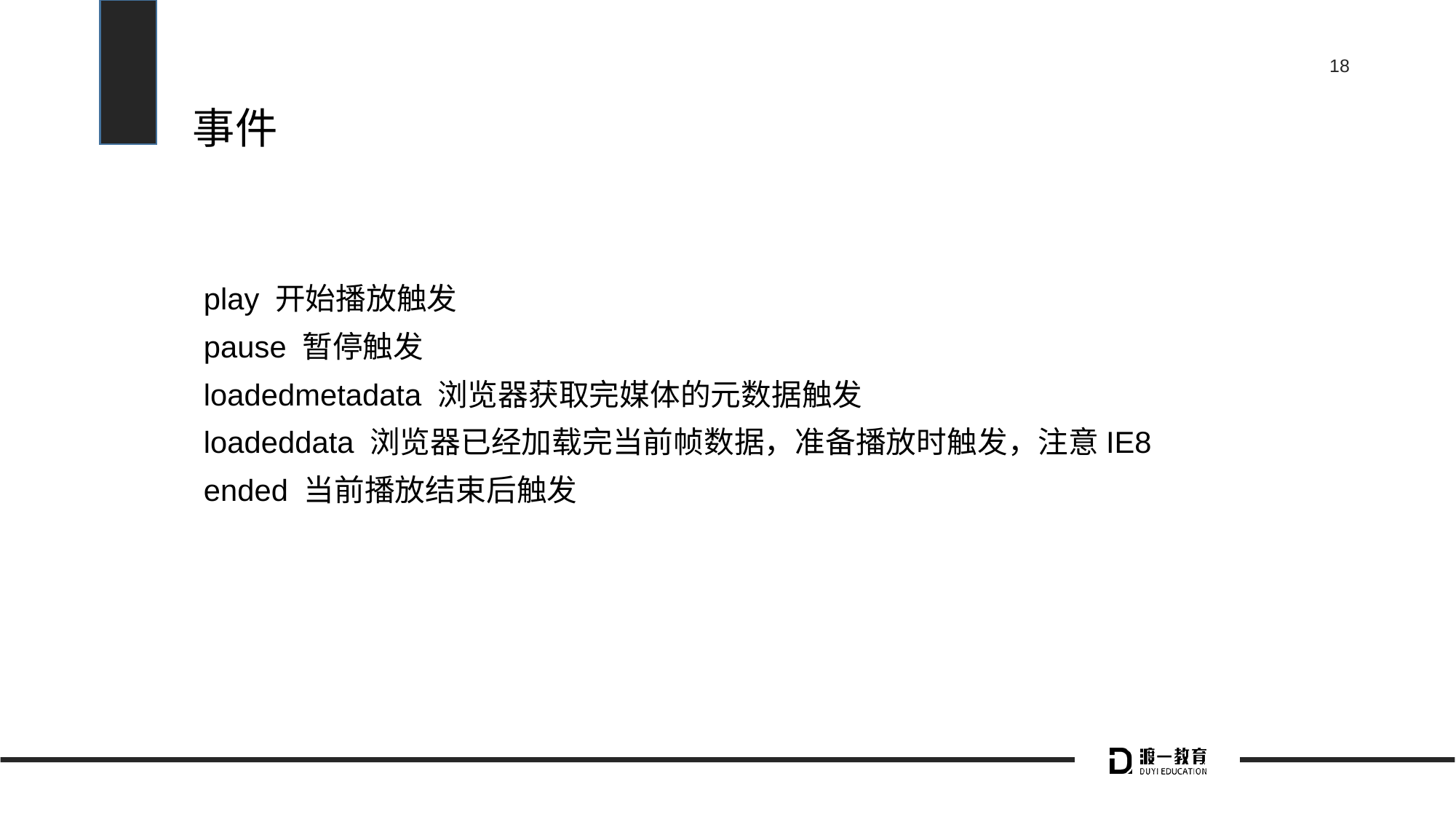

# 事件

play 开始播放触发
pause 暂停触发
loadedmetadata 浏览器获取完媒体的元数据触发
loadeddata 浏览器已经加载完当前帧数据，准备播放时触发，注意IE8
ended 当前播放结束后触发